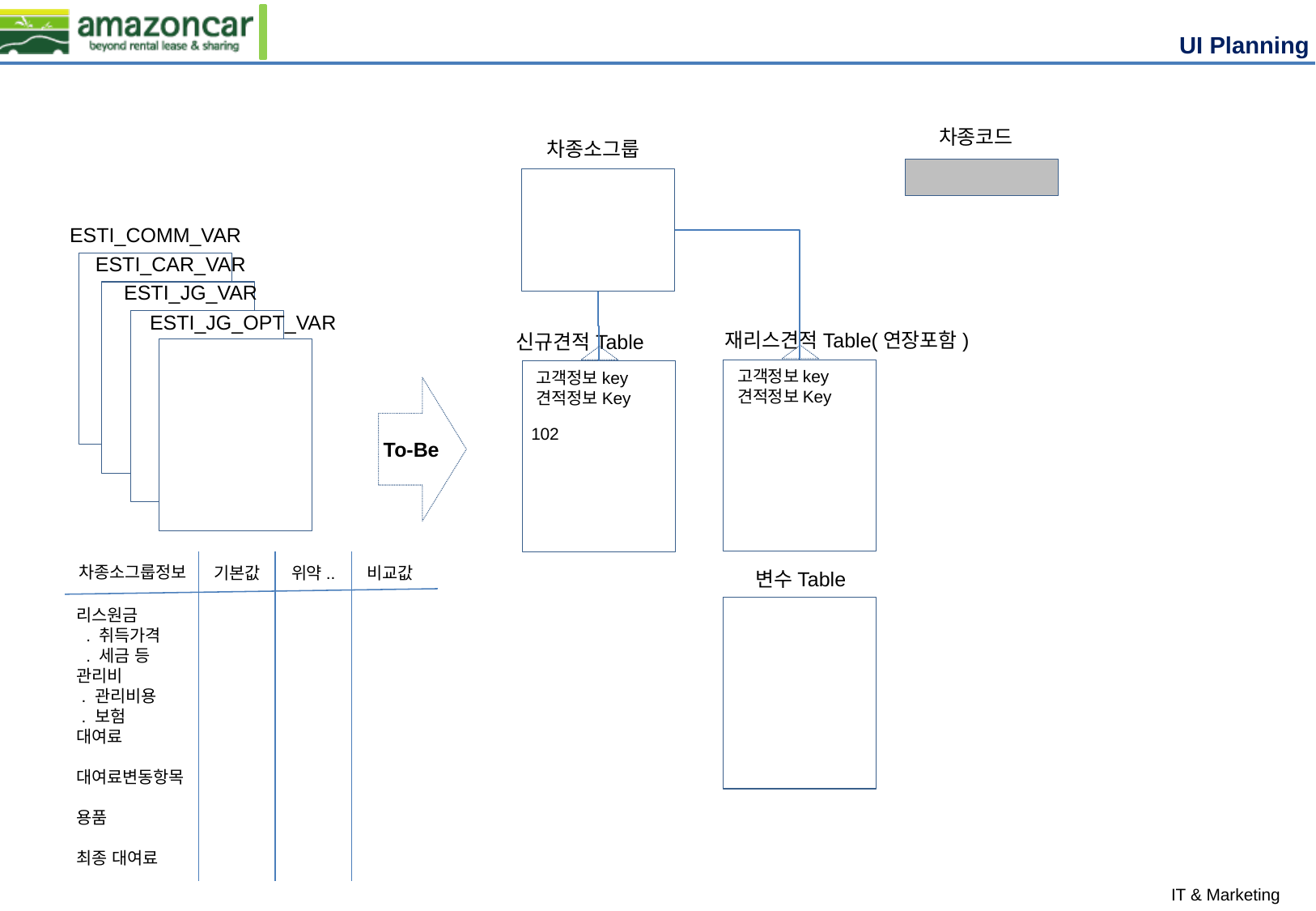

차종코드
차종소그룹

ESTI_COMM_VAR
ESTI_CAR_VAR

ESTI_JG_VAR

ESTI_JG_OPT_VAR

재리스견적Table(연장포함)
신규견적Table

고객정보key
견적정보Key

고객정보key
견적정보Key
To-Be
102
차종소그룹정보
기본값
위약..
비교값
변수Table

리스원금
  . 취득가격
  . 세금 등
관리비
 . 관리비용
 . 보험
대여료

대여료변동항목

용품

최종 대여료